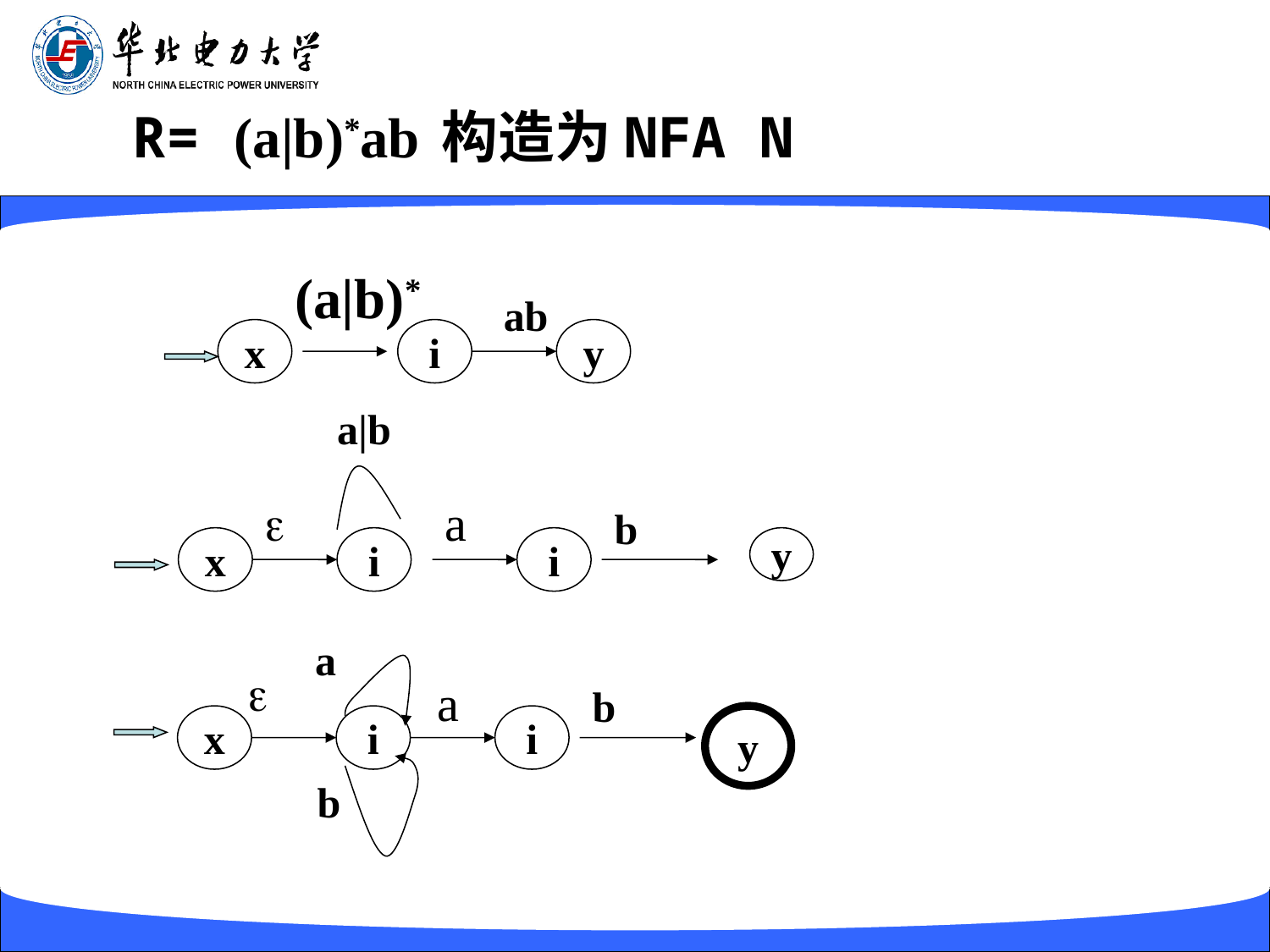

R= (a|b)*ab 构造为NFA N
(a|b)*
ab
x
i
y

a|b

ε
a
b
x
i
i
y

a

ε
a
b
x
i
i
y

b